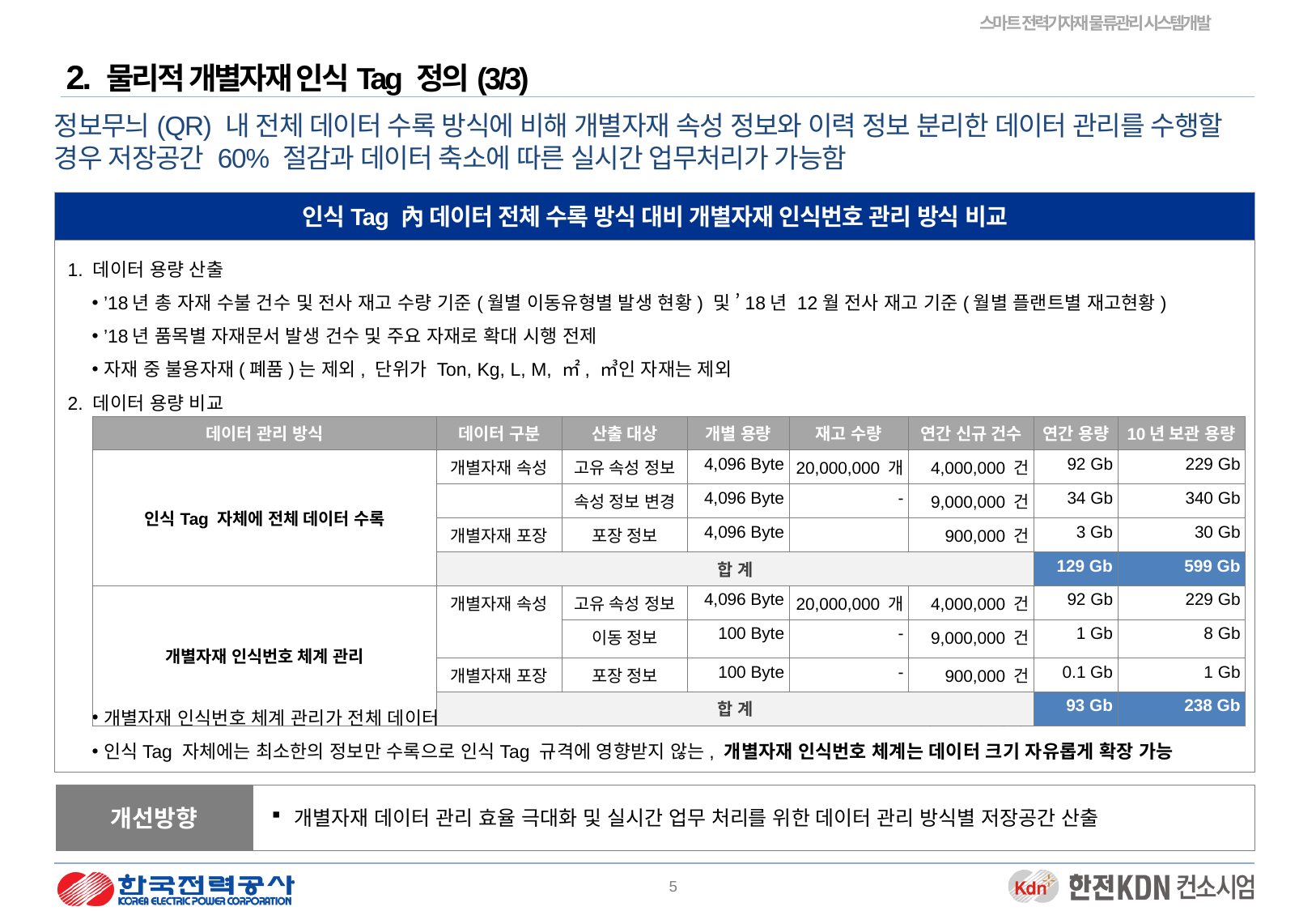

2. 물리적 개별자재 인식Tag 정의(3/3)
정보무늬(QR) 내 전체 데이터 수록 방식에 비해 개별자재 속성 정보와 이력 정보 분리한 데이터 관리를 수행할 경우 저장공간 60% 절감과 데이터 축소에 따른 실시간 업무처리가 가능함

인식Tag 內 데이터 전체 수록 방식 대비 개별자재 인식번호 관리 방식 비교
1. 데이터 용량 산출
’18년 총 자재 수불 건수 및 전사 재고 수량 기준(월별 이동유형별 발생 현황) 및 ’18년 12월 전사 재고 기준(월별 플랜트별 재고현황)
’18년 품목별 자재문서 발생 건수 및 주요 자재로 확대 시행 전제
자재 중 불용자재(폐품)는 제외, 단위가 Ton, Kg, L, M, ㎡, ㎥인 자재는 제외
2. 데이터 용량 비교

개별자재 인식번호 체계 관리가 전체 데이터 수록 방식 대비 저장공간 60% 절감과 데이터 축소에 따른 실시간 업무처리 가능
인식Tag 자체에는 최소한의 정보만 수록으로 인식Tag 규격에 영향받지 않는, 개별자재 인식번호 체계는 데이터 크기 자유롭게 확장 가능
| 데이터 관리 방식 | 데이터 구분 | 산출 대상 | 개별 용량 | 재고 수량 | 연간 신규 건수 | 연간 용량 | 10년 보관 용량 |
| --- | --- | --- | --- | --- | --- | --- | --- |
| 인식Tag 자체에 전체 데이터 수록 | 개별자재 속성 | 고유 속성 정보 | 4,096 Byte | 20,000,000 개 | 4,000,000 건 | 92 Gb | 229 Gb |
|  |  | 속성 정보 변경 | 4,096 Byte | - | 9,000,000 건 | 34 Gb | 340 Gb |
|  | 개별자재 포장 | 포장 정보 | 4,096 Byte |  | 900,000 건 | 3 Gb | 30 Gb |
|  | 합 계 |  |  |  |  | 129 Gb | 599 Gb |
| 개별자재 인식번호 체계 관리 | 개별자재 속성 | 고유 속성 정보 | 4,096 Byte | 20,000,000 개 | 4,000,000 건 | 92 Gb | 229 Gb |
|  |  | 이동 정보 | 100 Byte | - | 9,000,000 건 | 1 Gb | 8 Gb |
|  | 개별자재 포장 | 포장 정보 | 100 Byte | - | 900,000 건 | 0.1 Gb | 1 Gb |
|  | 합 계 |  |  |  |  | 93 Gb | 238 Gb |
개선방향
개별자재 데이터 관리 효율 극대화 및 실시간 업무 처리를 위한 데이터 관리 방식별 저장공간 산출